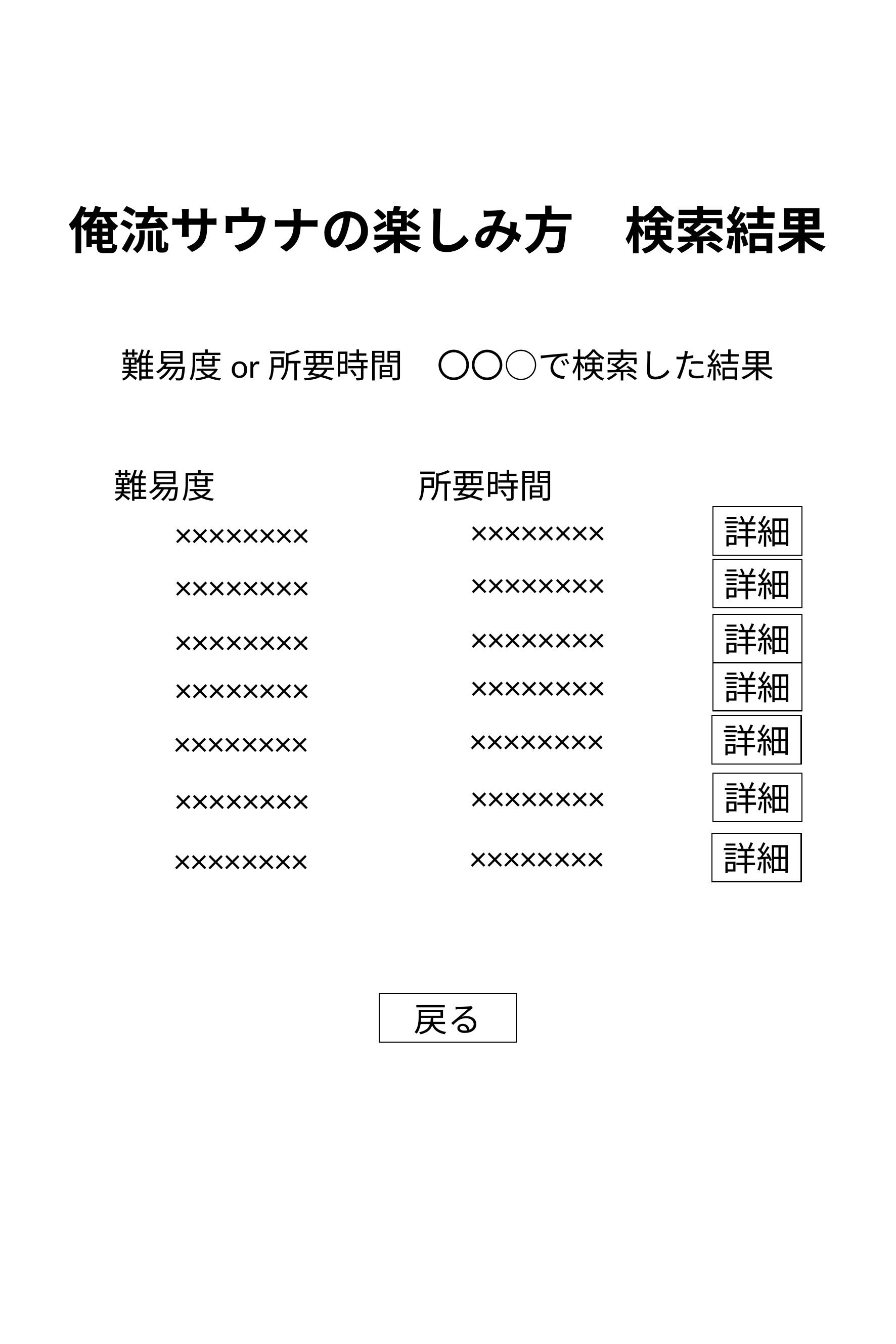

俺流サウナの楽しみ方　検索結果
難易度or所要時間　〇〇○で検索した結果
所要時間
難易度
詳細
××××××××
××××××××
詳細
××××××××
××××××××
詳細
××××××××
××××××××
詳細
××××××××
××××××××
詳細
××××××××
××××××××
詳細
××××××××
××××××××
詳細
××××××××
××××××××
戻る